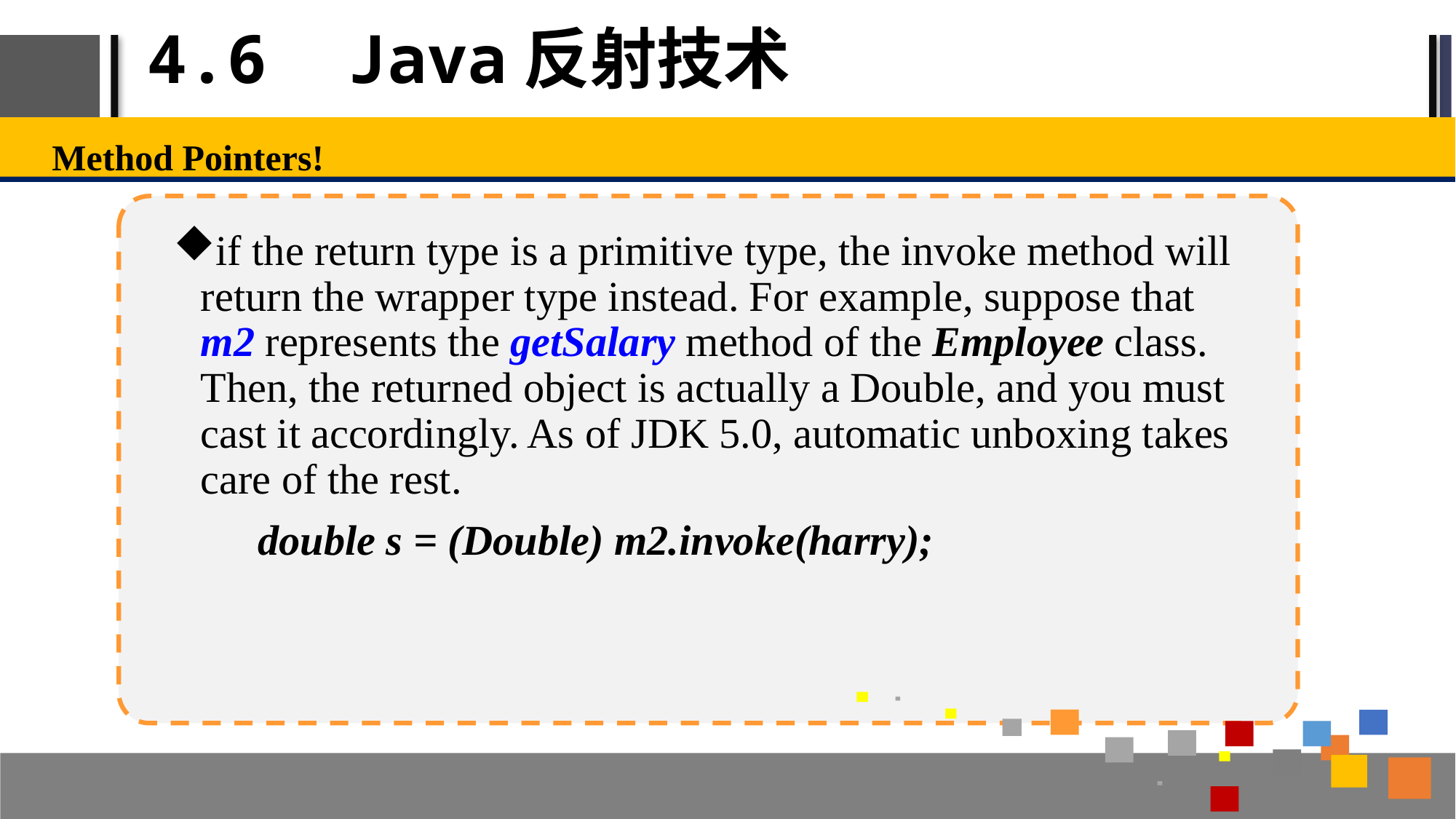

# 4.6  Java反射技术

Method Pointers!

if the return type is a primitive type, the invoke method will return the wrapper type instead. For example, suppose that m2 represents the getSalary method of the Employee class. Then, the returned object is actually a Double, and you must cast it accordingly. As of JDK 5.0, automatic unboxing takes care of the rest.
        double s = (Double) m2.invoke(harry);